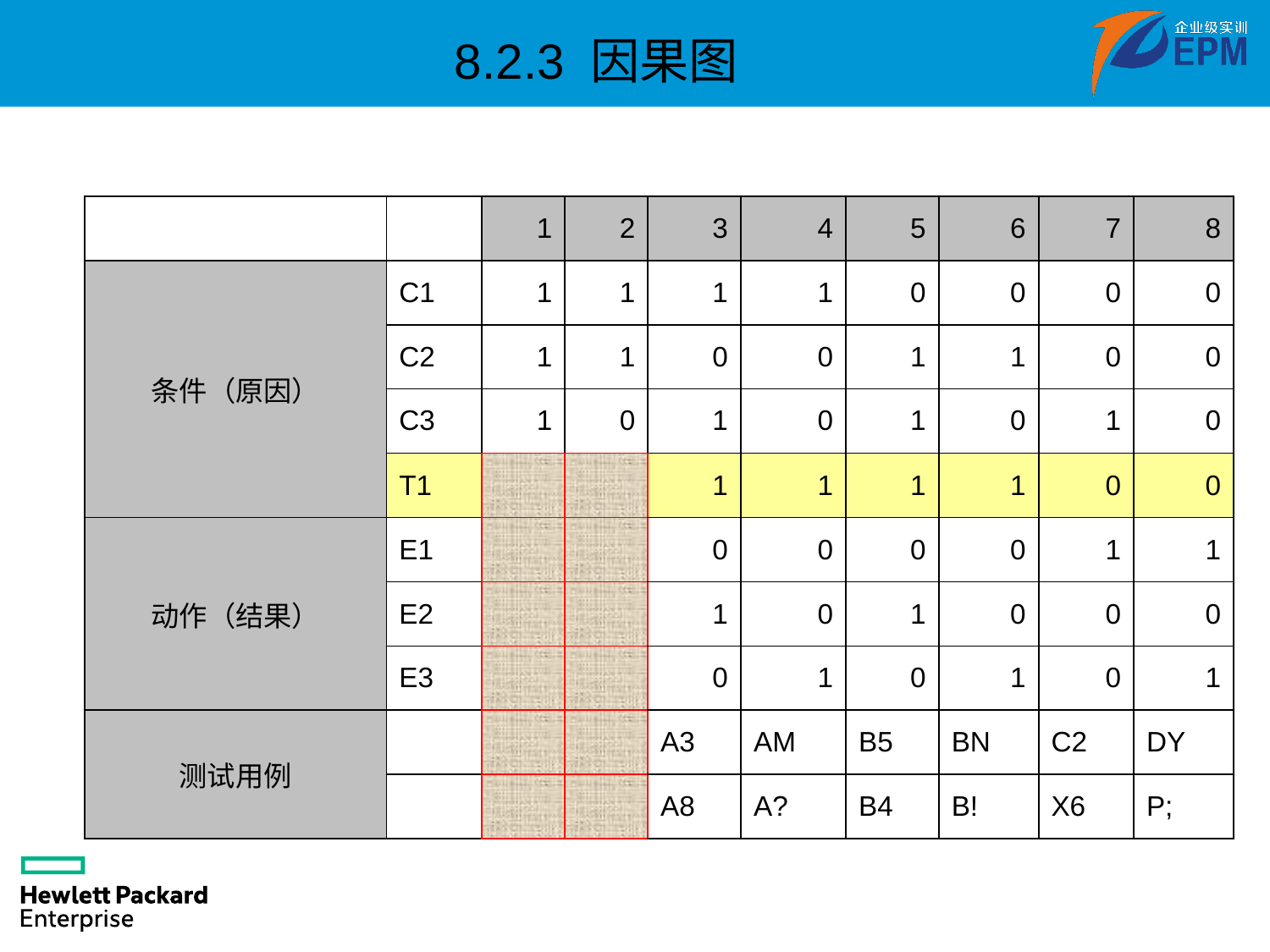

8.2.3 因果图
转换为判定表
|  |  | 1 | 2 | 3 | 4 | 5 | 6 | 7 | 8 |
| --- | --- | --- | --- | --- | --- | --- | --- | --- | --- |
| 条件（原因） | C1 | 1 | 1 | 1 | 1 | 0 | 0 | 0 | 0 |
|  | C2 | 1 | 1 | 0 | 0 | 1 | 1 | 0 | 0 |
|  | C3 | 1 | 0 | 1 | 0 | 1 | 0 | 1 | 0 |
|  | T1 |  |  | 1 | 1 | 1 | 1 | 0 | 0 |
| 动作（结果） | E1 |  |  | 0 | 0 | 0 | 0 | 1 | 1 |
|  | E2 |  |  | 1 | 0 | 1 | 0 | 0 | 0 |
|  | E3 |  |  | 0 | 1 | 0 | 1 | 0 | 1 |
| 测试用例 |  |  |  | A3 | AM | B5 | BN | C2 | DY |
|  |  |  |  | A8 | A? | B4 | B! | X6 | P; |